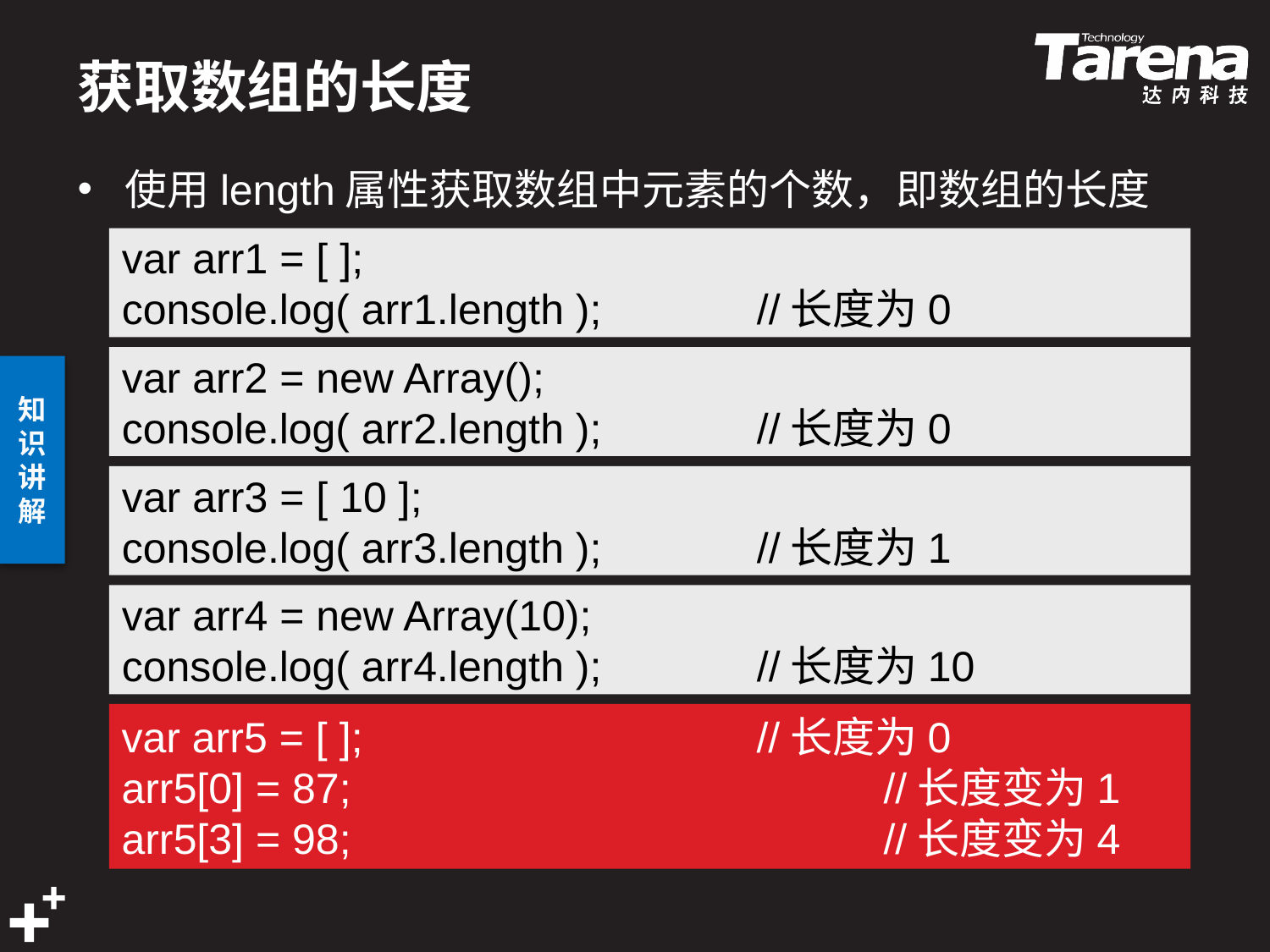

# 获取数组的长度
使用length属性获取数组中元素的个数，即数组的长度
var arr1 = [ ];
console.log( arr1.length );		//长度为0
var arr2 = new Array();
console.log( arr2.length );		//长度为0
var arr3 = [ 10 ];
console.log( arr3.length );		//长度为1
var arr4 = new Array(10);
console.log( arr4.length );		//长度为10
var arr5 = [ ];				//长度为0
arr5[0] = 87;					//长度变为1
arr5[3] = 98;					//长度变为4